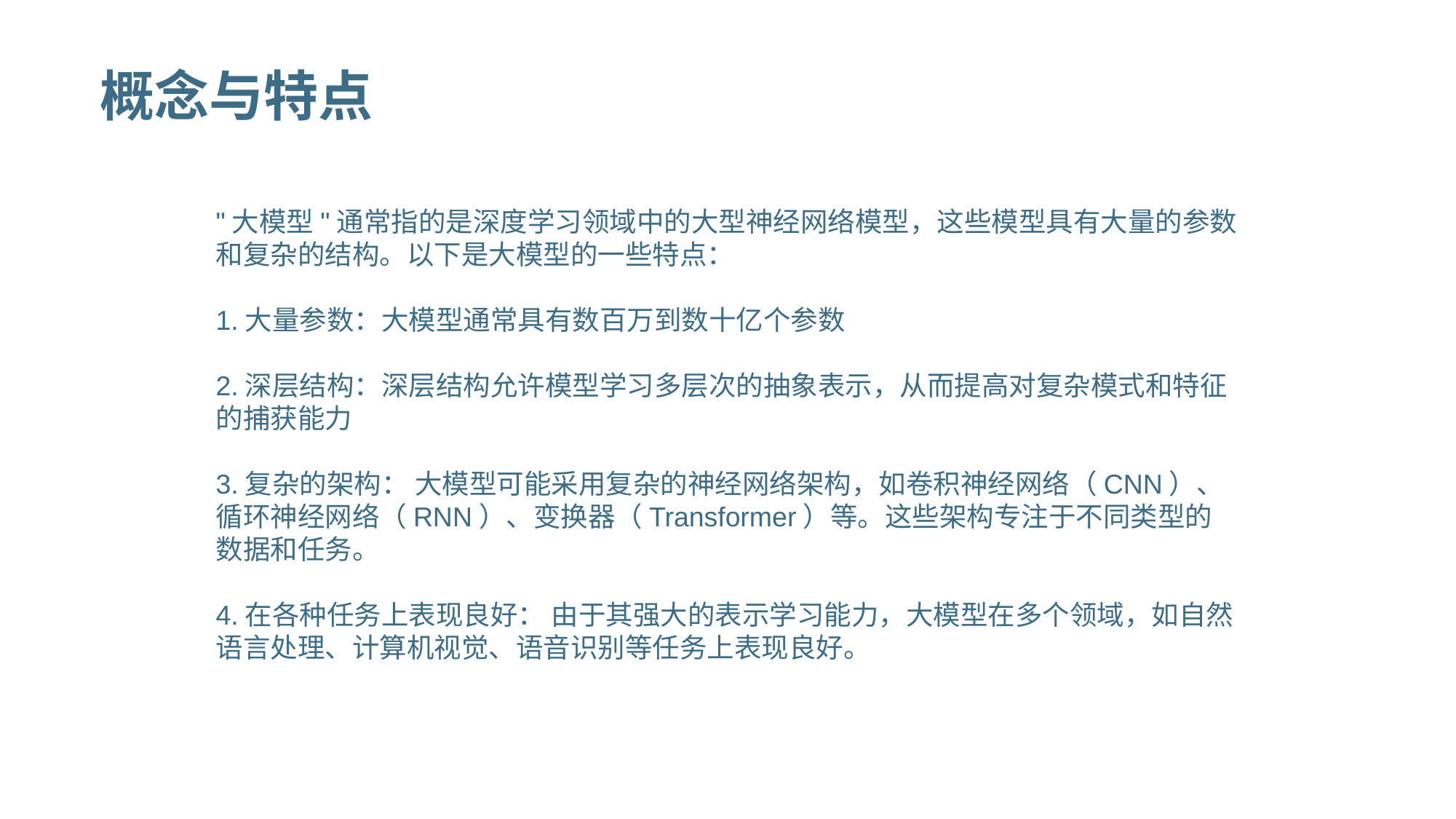

# 概念与特点
"大模型"通常指的是深度学习领域中的大型神经网络模型，这些模型具有大量的参数和复杂的结构。以下是大模型的一些特点：

1.大量参数：大模型通常具有数百万到数十亿个参数

2.深层结构：深层结构允许模型学习多层次的抽象表示，从而提高对复杂模式和特征的捕获能力

3.复杂的架构： 大模型可能采用复杂的神经网络架构，如卷积神经网络（CNN）、循环神经网络（RNN）、变换器（Transformer）等。这些架构专注于不同类型的数据和任务。

4.在各种任务上表现良好： 由于其强大的表示学习能力，大模型在多个领域，如自然语言处理、计算机视觉、语音识别等任务上表现良好。